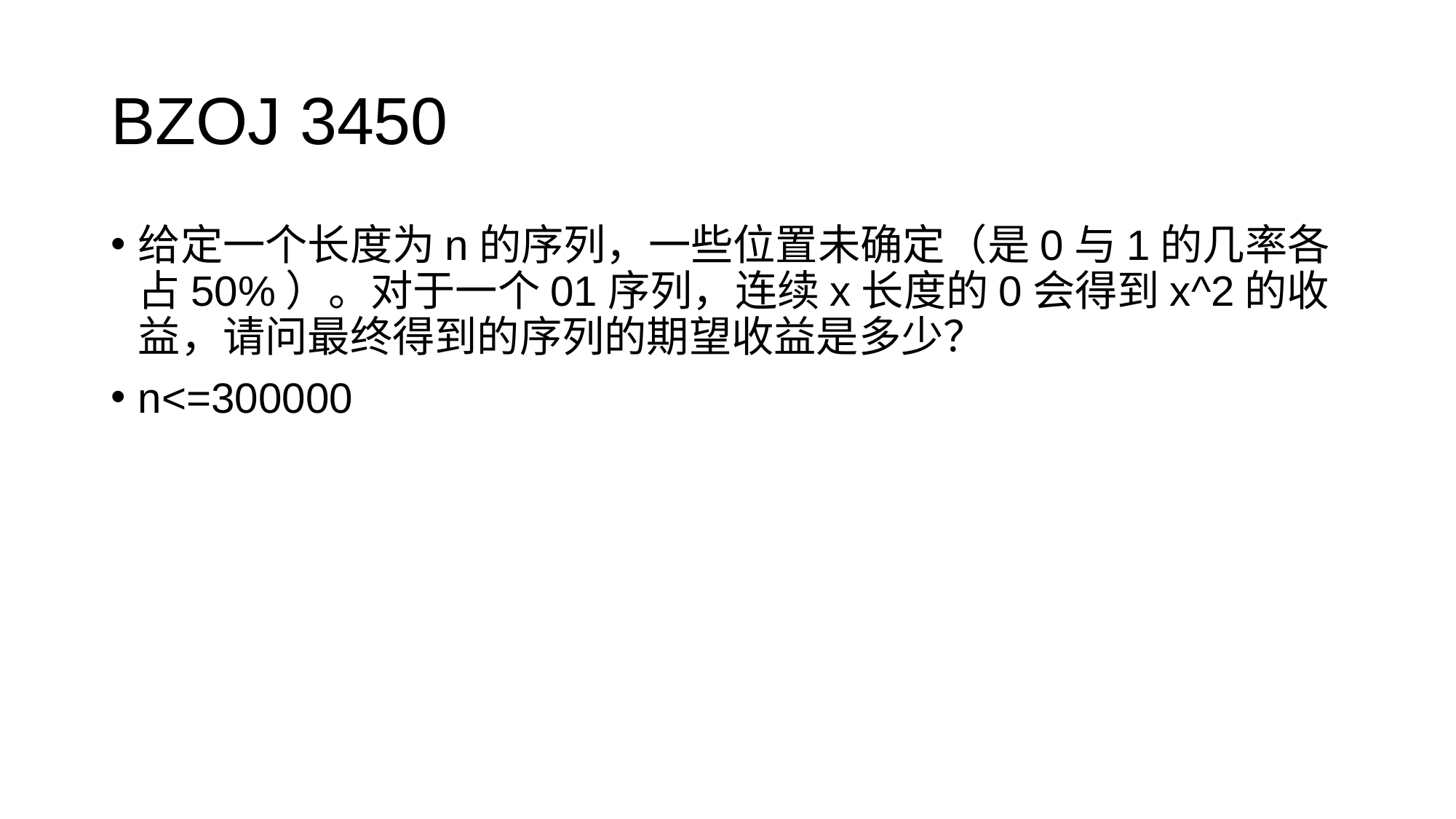

# BZOJ 3450
给定一个长度为n的序列，一些位置未确定（是0与1的几率各占50%）。对于一个01序列，连续x长度的0会得到x^2的收益，请问最终得到的序列的期望收益是多少？
n<=300000